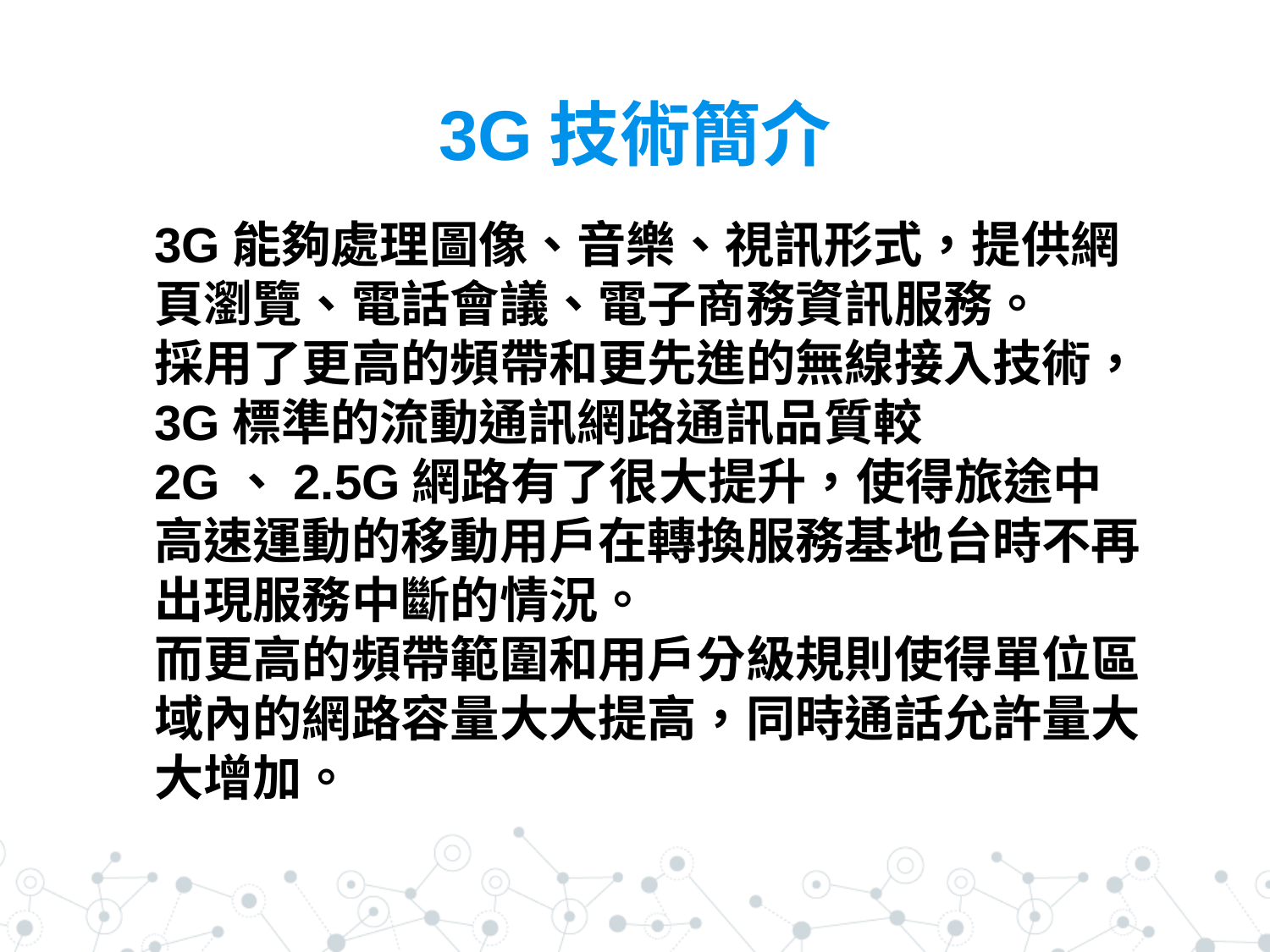

# 3G技術簡介
3G能夠處理圖像、音樂、視訊形式，提供網頁瀏覽、電話會議、電子商務資訊服務。
採用了更高的頻帶和更先進的無線接入技術，3G標準的流動通訊網路通訊品質較2G、2.5G網路有了很大提升，使得旅途中高速運動的移動用戶在轉換服務基地台時不再出現服務中斷的情況。
而更高的頻帶範圍和用戶分級規則使得單位區域內的網路容量大大提高，同時通話允許量大大增加。